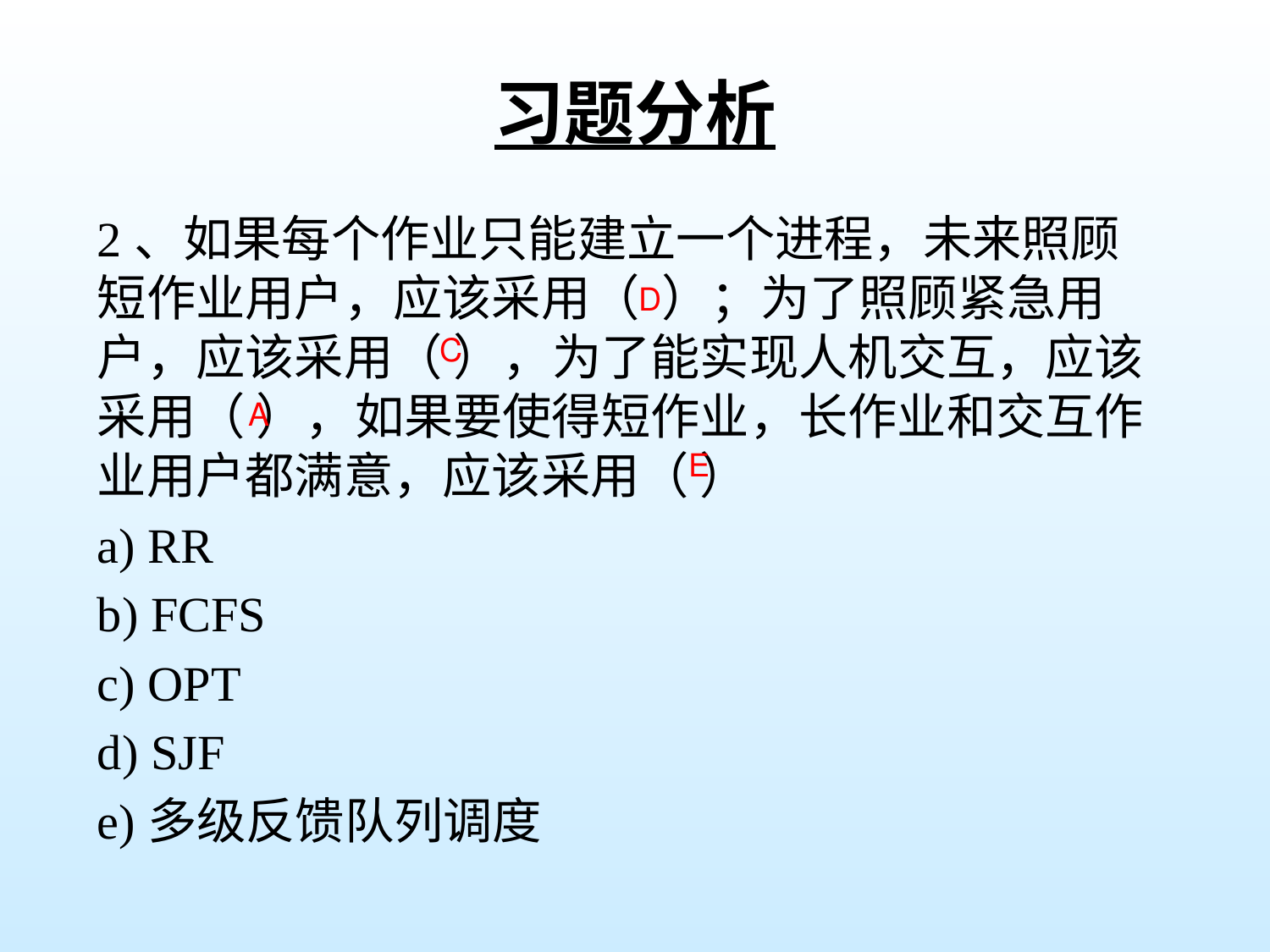

# 习题分析
2、如果每个作业只能建立一个进程，未来照顾短作业用户，应该采用（  ）；为了照顾紧急用户，应该采用（ ），为了能实现人机交互，应该采用（ ），如果要使得短作业，长作业和交互作业用户都满意，应该采用（ ）
a) RR
b) FCFS
c) OPT
d) SJF
e)多级反馈队列调度
D
C
A
E